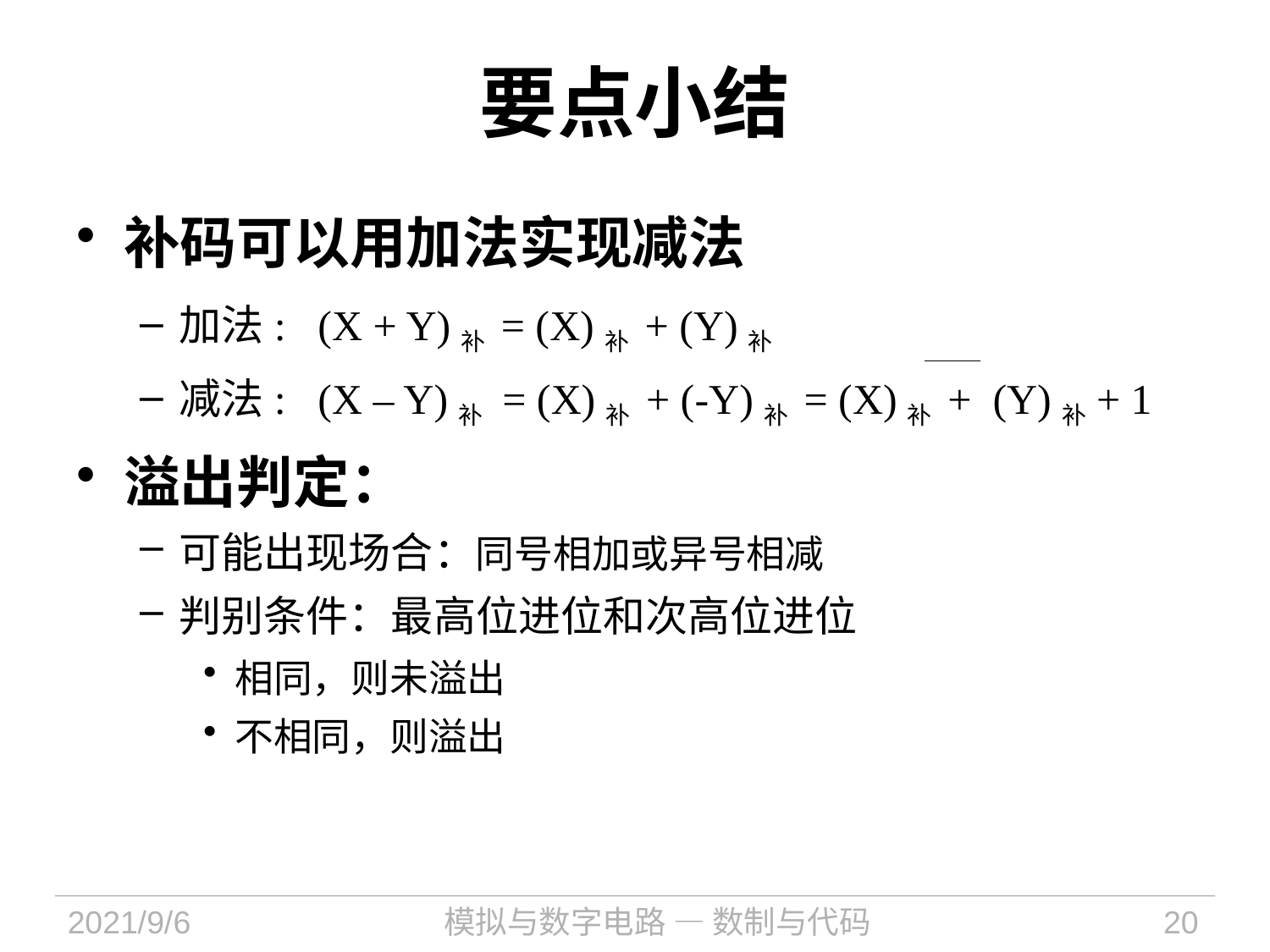

# 要点小结
补码可以用加法实现减法
加法:   (X + Y)补 = (X)补 + (Y)补
减法:   (X – Y)补 = (X)补 + (-Y)补 = (X)补 +  (Y)补+ 1
溢出判定：
可能出现场合：同号相加或异号相减
判别条件：最高位进位和次高位进位
相同，则未溢出
不相同，则溢出

2021/9/6
模拟与数字电路 — 数制与代码
20